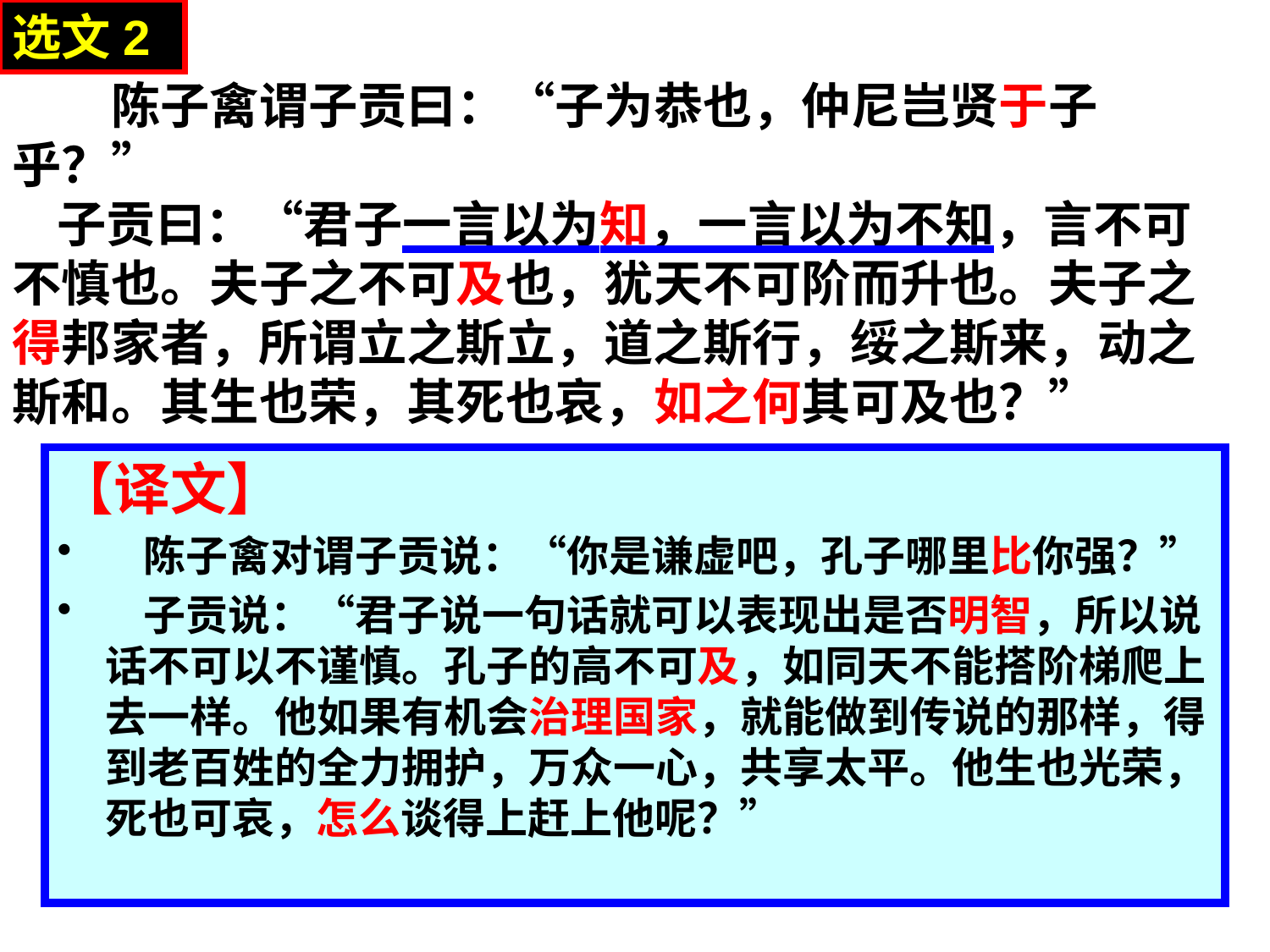

选文2
# 陈子禽谓子贡曰：“子为恭也，仲尼岂贤于子乎？” 子贡曰：“君子一言以为知，一言以为不知，言不可不慎也。夫子之不可及也，犹天不可阶而升也。夫子之得邦家者，所谓立之斯立，道之斯行，绥之斯来，动之斯和。其生也荣，其死也哀，如之何其可及也？”
【译文】
   陈子禽对谓子贡说：“你是谦虚吧，孔子哪里比你强？”
   子贡说：“君子说一句话就可以表现出是否明智，所以说话不可以不谨慎。孔子的高不可及，如同天不能搭阶梯爬上去一样。他如果有机会治理国家，就能做到传说的那样，得到老百姓的全力拥护，万众一心，共享太平。他生也光荣，死也可哀，怎么谈得上赶上他呢？”